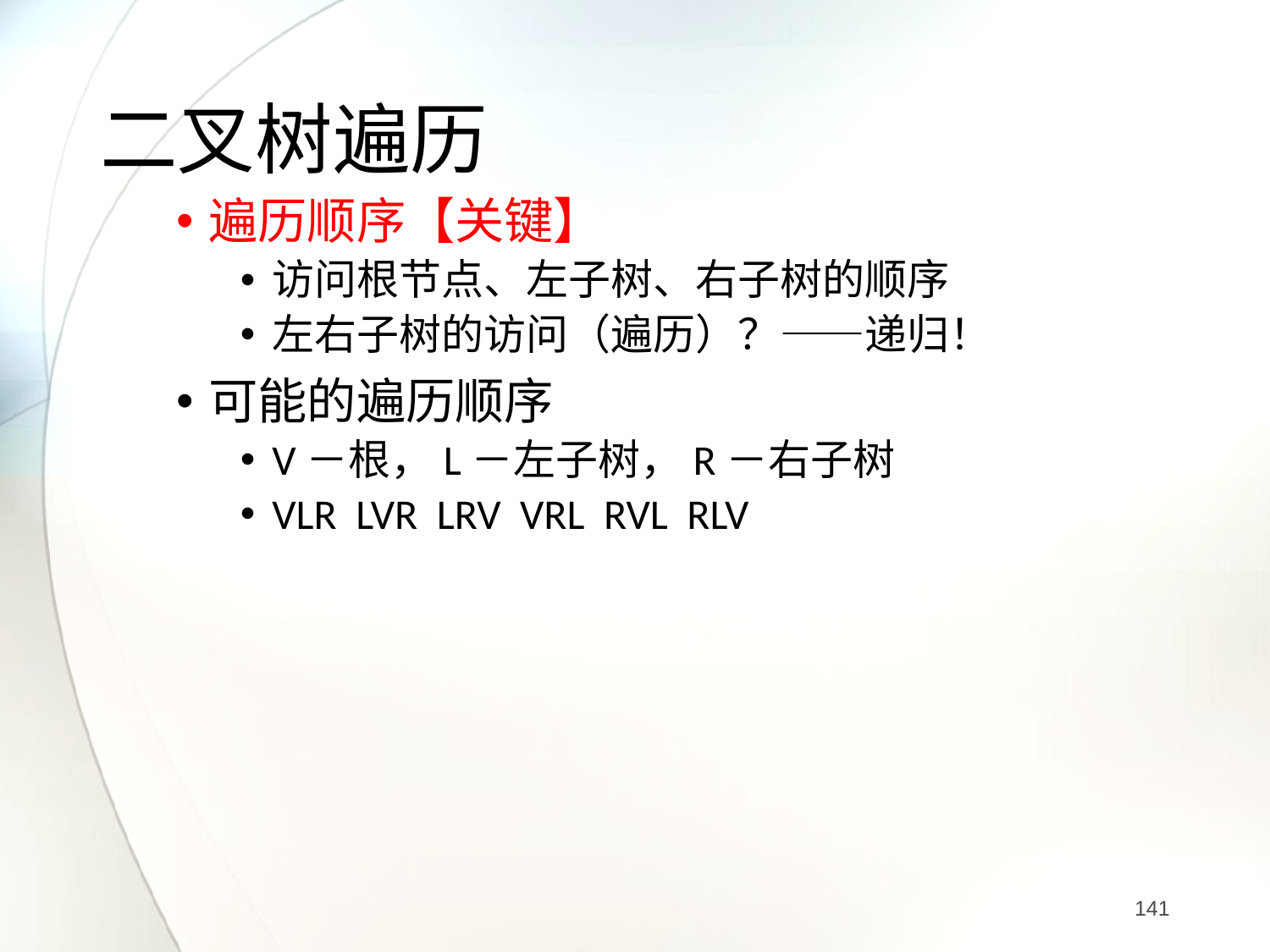

# 二叉树遍历
遍历顺序【关键】
访问根节点、左子树、右子树的顺序
左右子树的访问（遍历）？——递归！
可能的遍历顺序
V－根，L－左子树，R－右子树
VLR  LVR  LRV  VRL  RVL  RLV
141